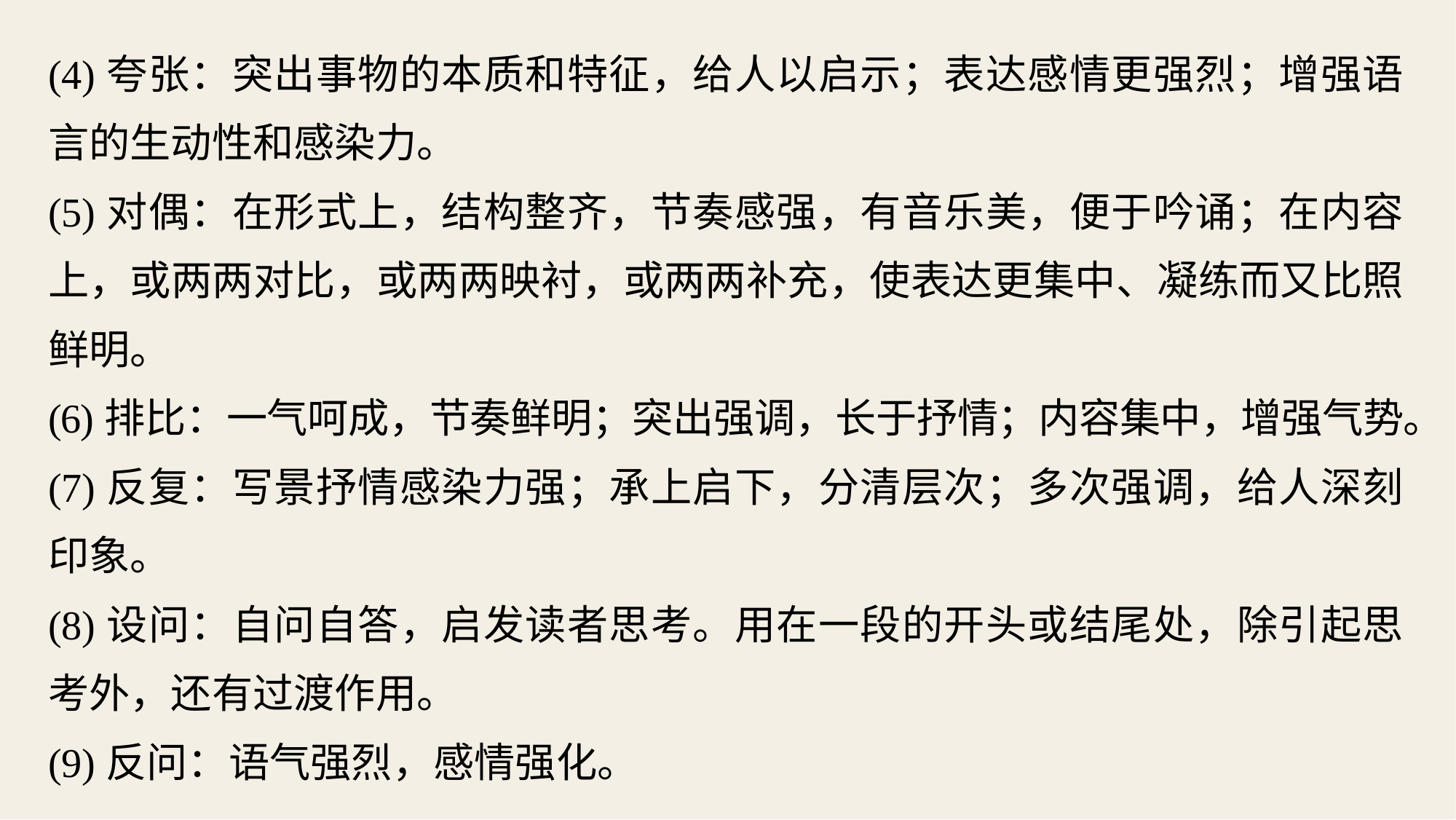

(4)夸张：突出事物的本质和特征，给人以启示；表达感情更强烈；增强语言的生动性和感染力。
(5)对偶：在形式上，结构整齐，节奏感强，有音乐美，便于吟诵；在内容上，或两两对比，或两两映衬，或两两补充，使表达更集中、凝练而又比照鲜明。
(6)排比：一气呵成，节奏鲜明；突出强调，长于抒情；内容集中，增强气势。
(7)反复：写景抒情感染力强；承上启下，分清层次；多次强调，给人深刻印象。
(8)设问：自问自答，启发读者思考。用在一段的开头或结尾处，除引起思考外，还有过渡作用。
(9)反问：语气强烈，感情强化。